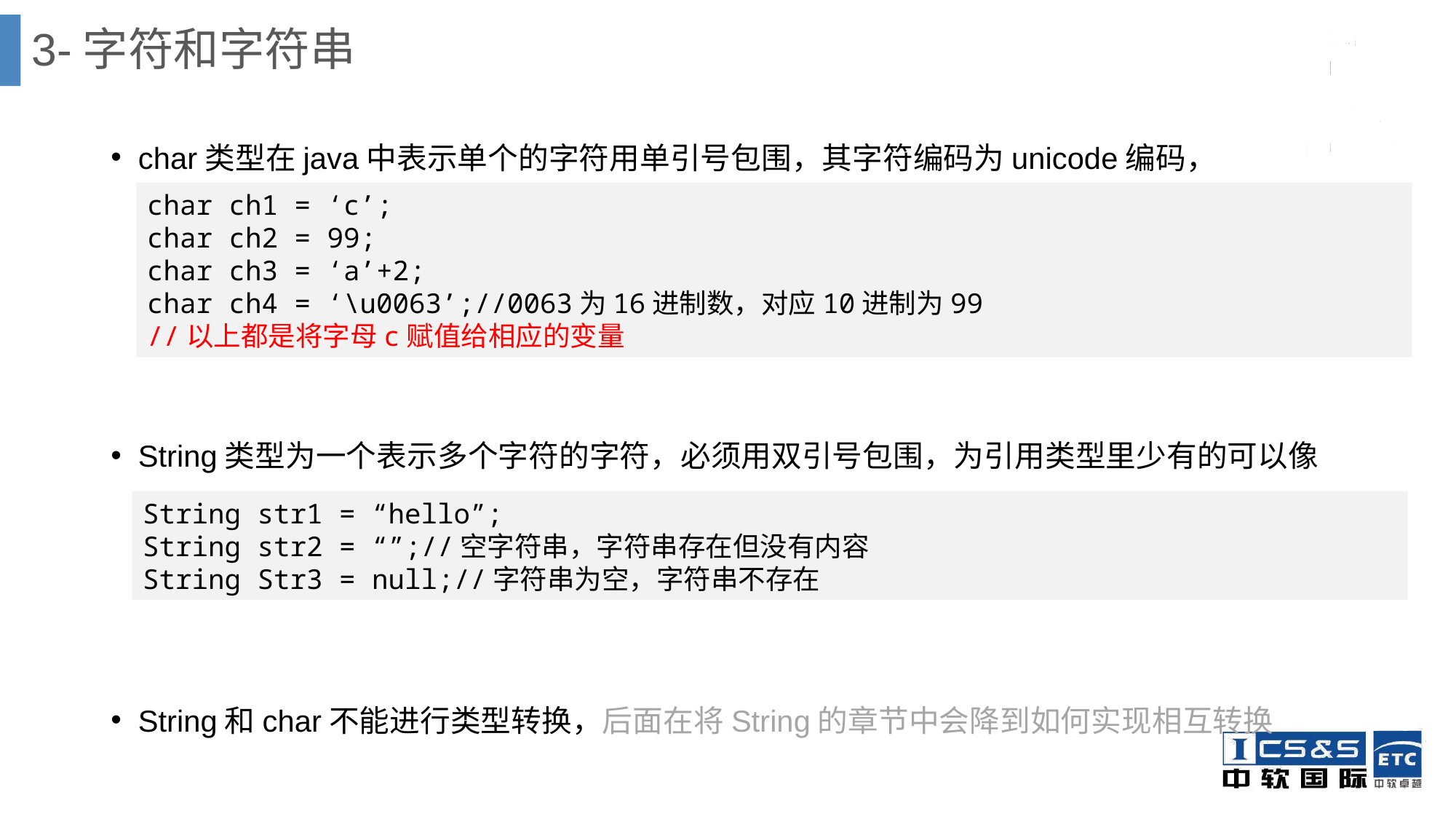

# 3-字符和字符串
char类型在java中表示单个的字符用单引号包围，其字符编码为unicode编码，

String类型为一个表示多个字符的字符，必须用双引号包围，为引用类型里少有的可以像基本类型一样赋值的数据类型之一

String和char不能进行类型转换，后面在将String的章节中会降到如何实现相互转换

char ch1 = ‘c’;
char ch2 = 99;
char ch3 = ‘a’+2;
char ch4 = ‘\u0063’;//0063为16进制数，对应10进制为99
//以上都是将字母c赋值给相应的变量
String str1 = “hello”;
String str2 = “”;//空字符串，字符串存在但没有内容
String Str3 = null;//字符串为空，字符串不存在